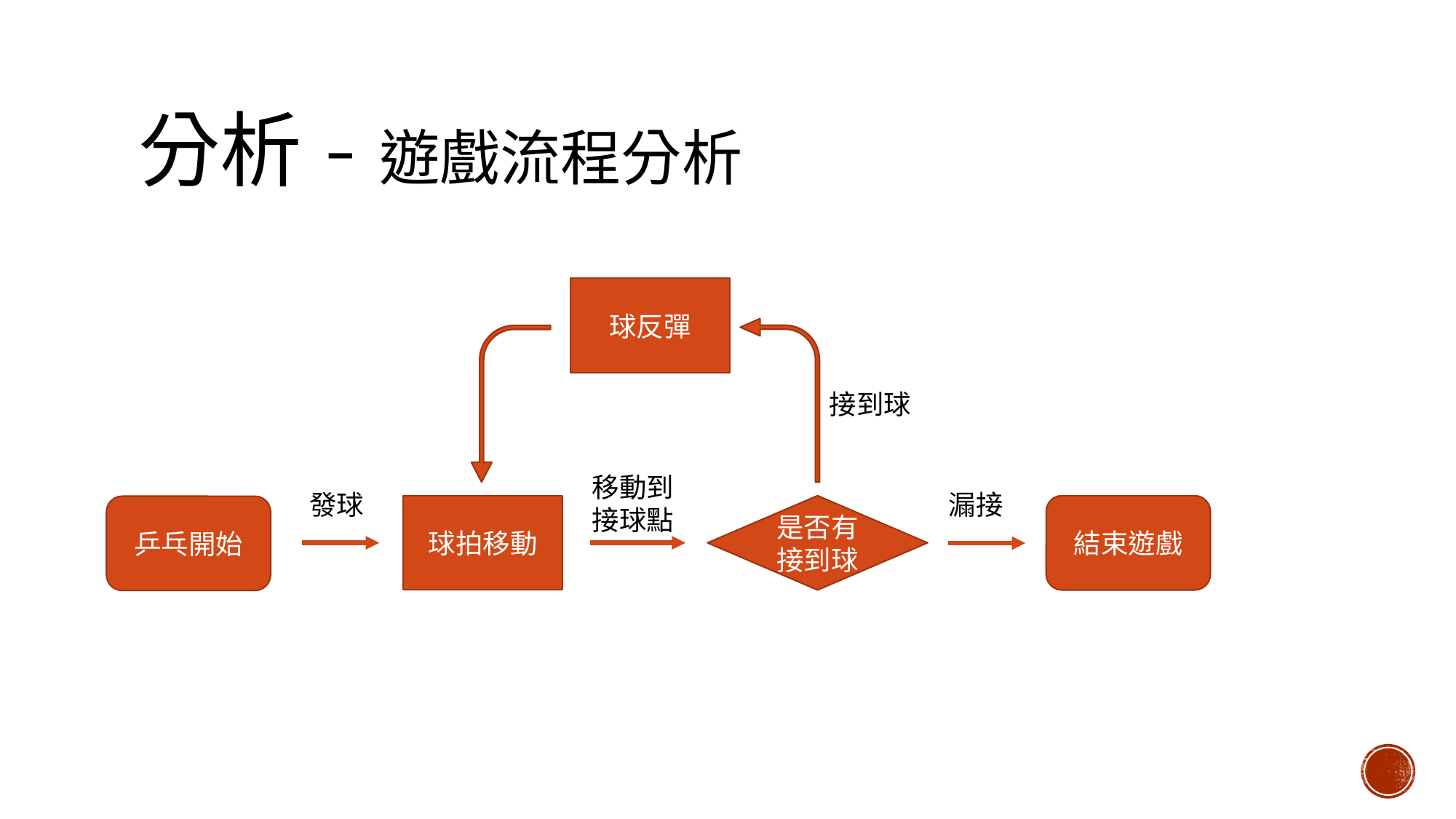

# 分析-遊戲流程分析
球反彈

接到球
移動到接球點
發球
漏接
球拍移動
是否有接到球
結束遊戲
乒乓開始